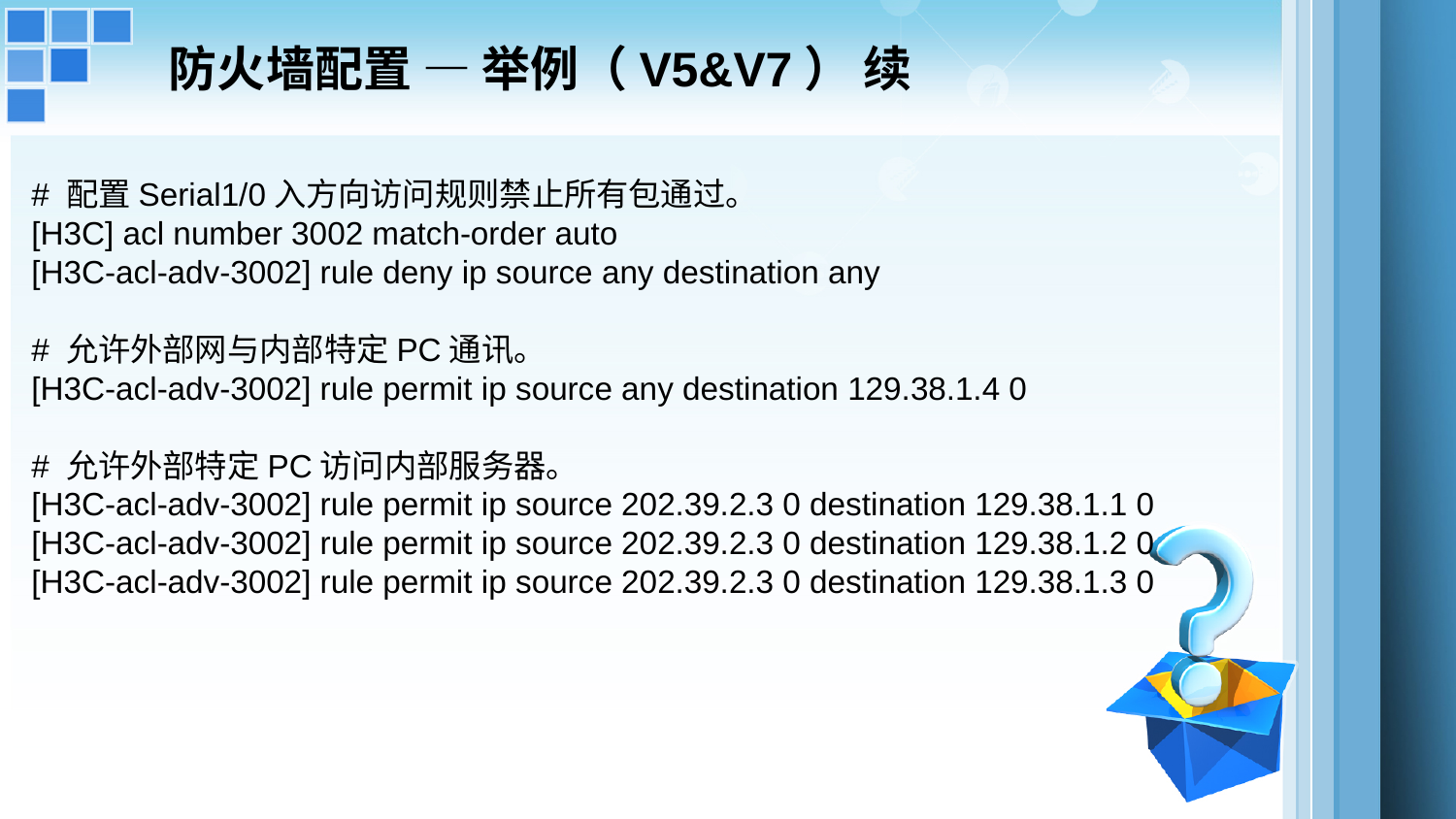

防火墙配置 — 举例（V5&V7） 续
# 配置Serial1/0入方向访问规则禁止所有包通过。
[H3C] acl number 3002 match-order auto
[H3C-acl-adv-3002] rule deny ip source any destination any

# 允许外部网与内部特定PC通讯。
[H3C-acl-adv-3002] rule permit ip source any destination 129.38.1.4 0

# 允许外部特定PC访问内部服务器。
[H3C-acl-adv-3002] rule permit ip source 202.39.2.3 0 destination 129.38.1.1 0
[H3C-acl-adv-3002] rule permit ip source 202.39.2.3 0 destination 129.38.1.2 0
[H3C-acl-adv-3002] rule permit ip source 202.39.2.3 0 destination 129.38.1.3 0